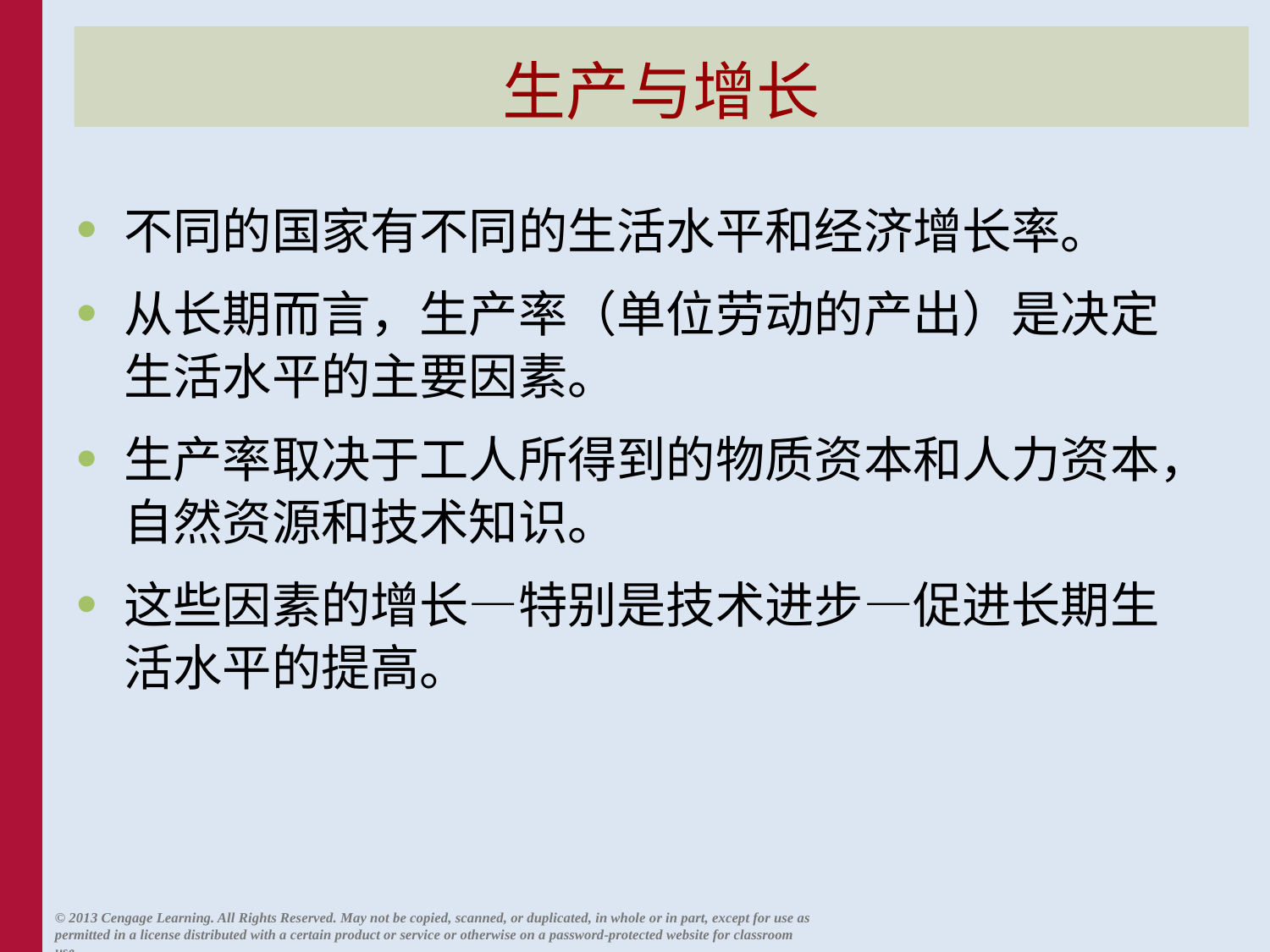

生产与增长
不同的国家有不同的生活水平和经济增长率。
从长期而言，生产率（单位劳动的产出）是决定生活水平的主要因素。
生产率取决于工人所得到的物质资本和人力资本，自然资源和技术知识。
这些因素的增长—特别是技术进步—促进长期生活水平的提高。

© 2013 Cengage Learning. All Rights Reserved. May not be copied, scanned, or duplicated, in whole or in part, except for use as permitted in a license distributed with a certain product or service or otherwise on a password-protected website for classroom use.